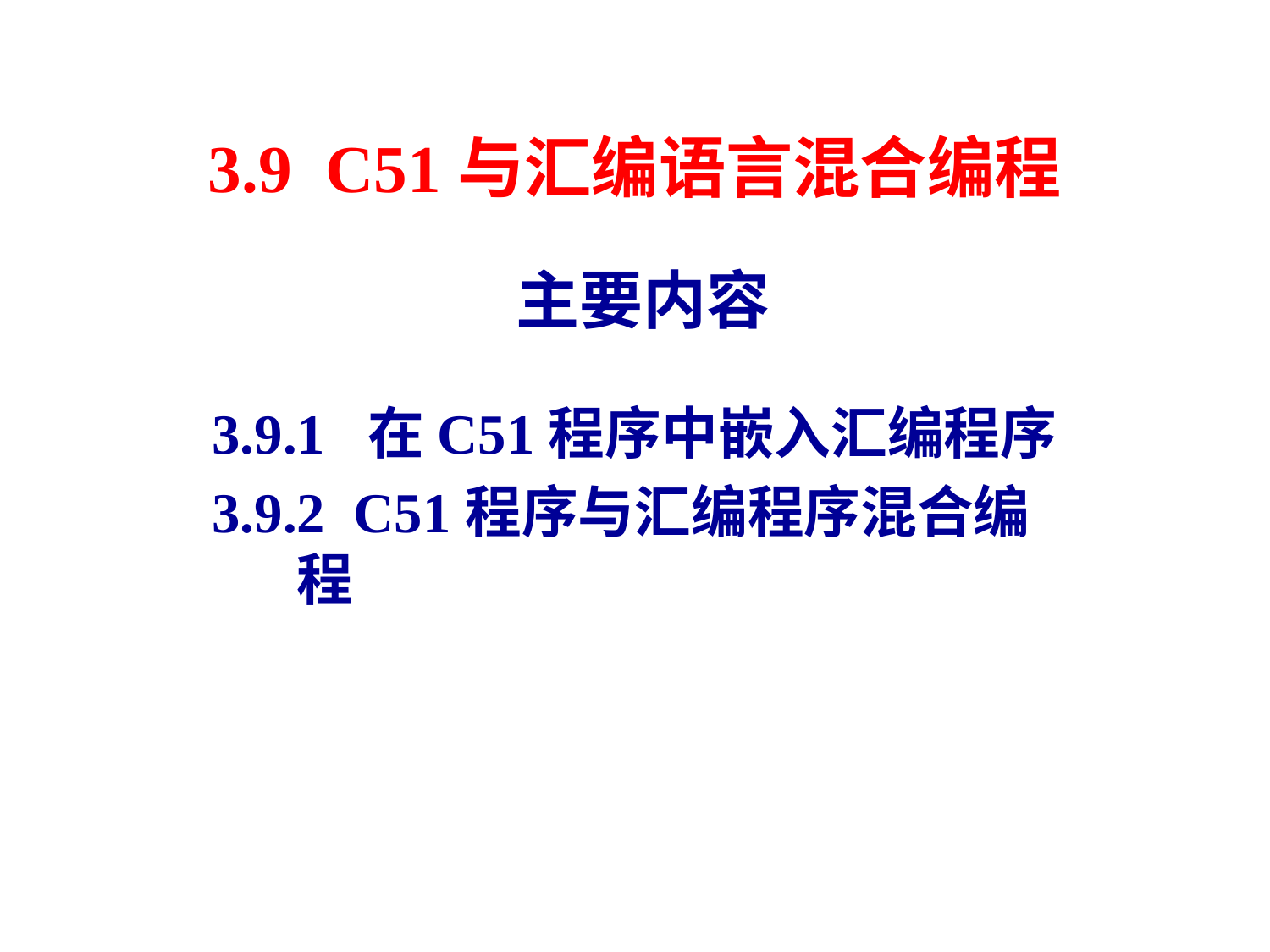

# 3.9  C51与汇编语言混合编程
主要内容

3.9.1  在C51程序中嵌入汇编程序
3.9.2  C51程序与汇编程序混合编程